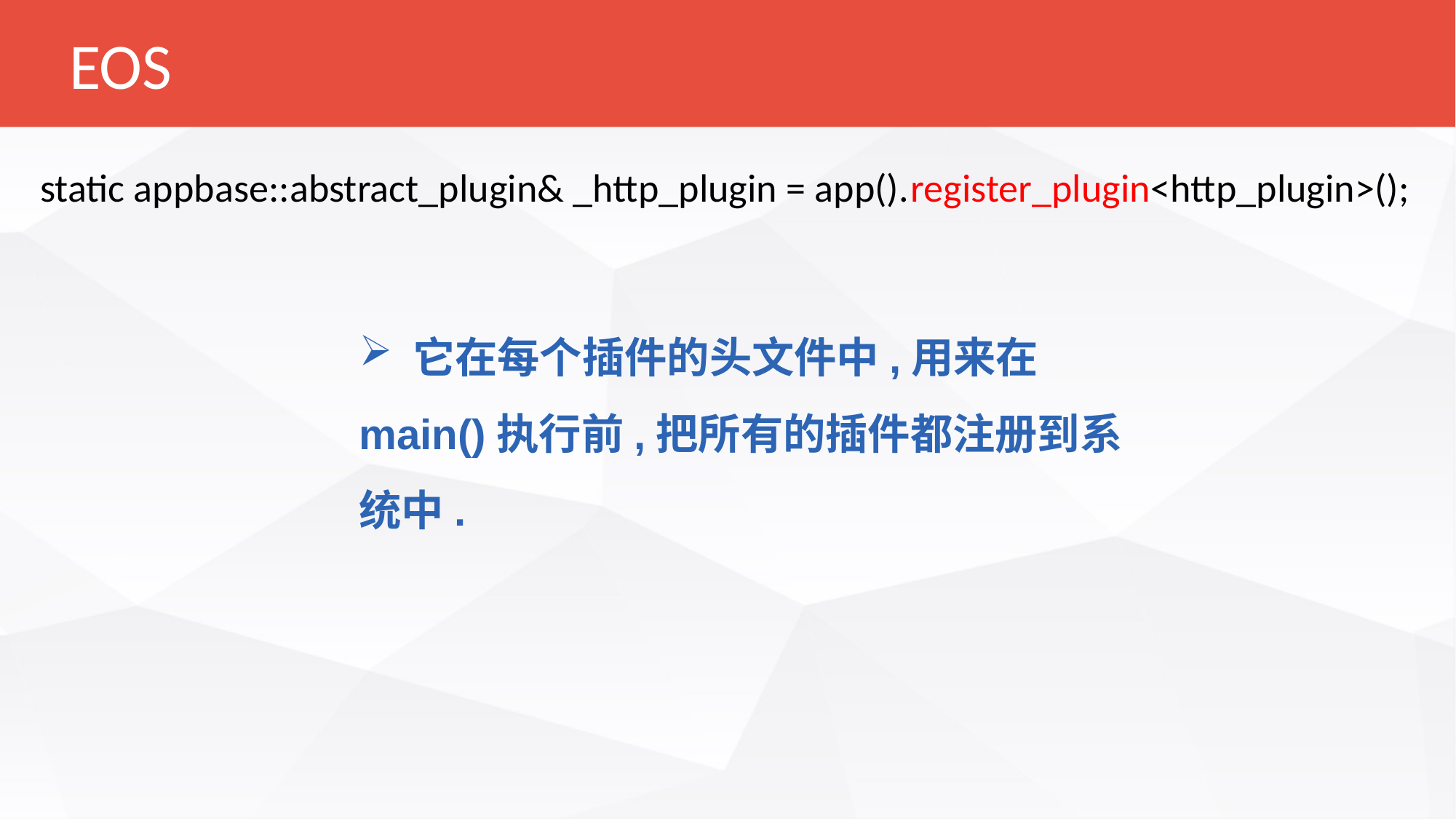

EOS
  static appbase::abstract_plugin& _http_plugin = app().register_plugin<http_plugin>();

 它在每个插件的头文件中,用来在main()执行前,把所有的插件都注册到系统中.